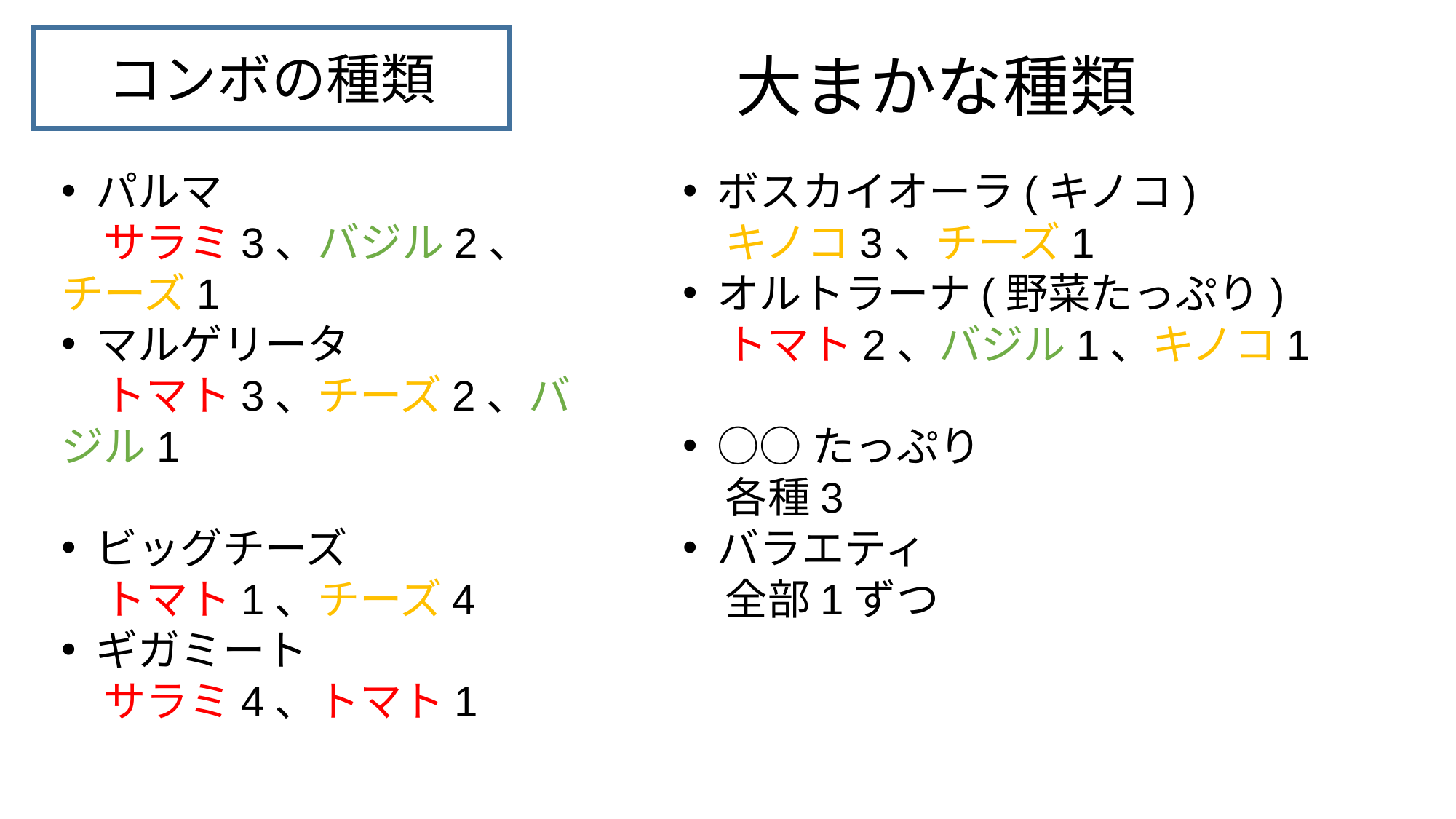

コンボの種類
大まかな種類
パルマ
　サラミ3、バジル2、チーズ1
マルゲリータ
　トマト3、チーズ2、バジル1

ビッグチーズ
　トマト1、チーズ4
ギガミート
　サラミ4、トマト1
ボスカイオーラ(キノコ)
　キノコ3、チーズ1
オルトラーナ(野菜たっぷり)
　トマト2、バジル1、キノコ1

○○たっぷり
　各種3
バラエティ
　全部1ずつ